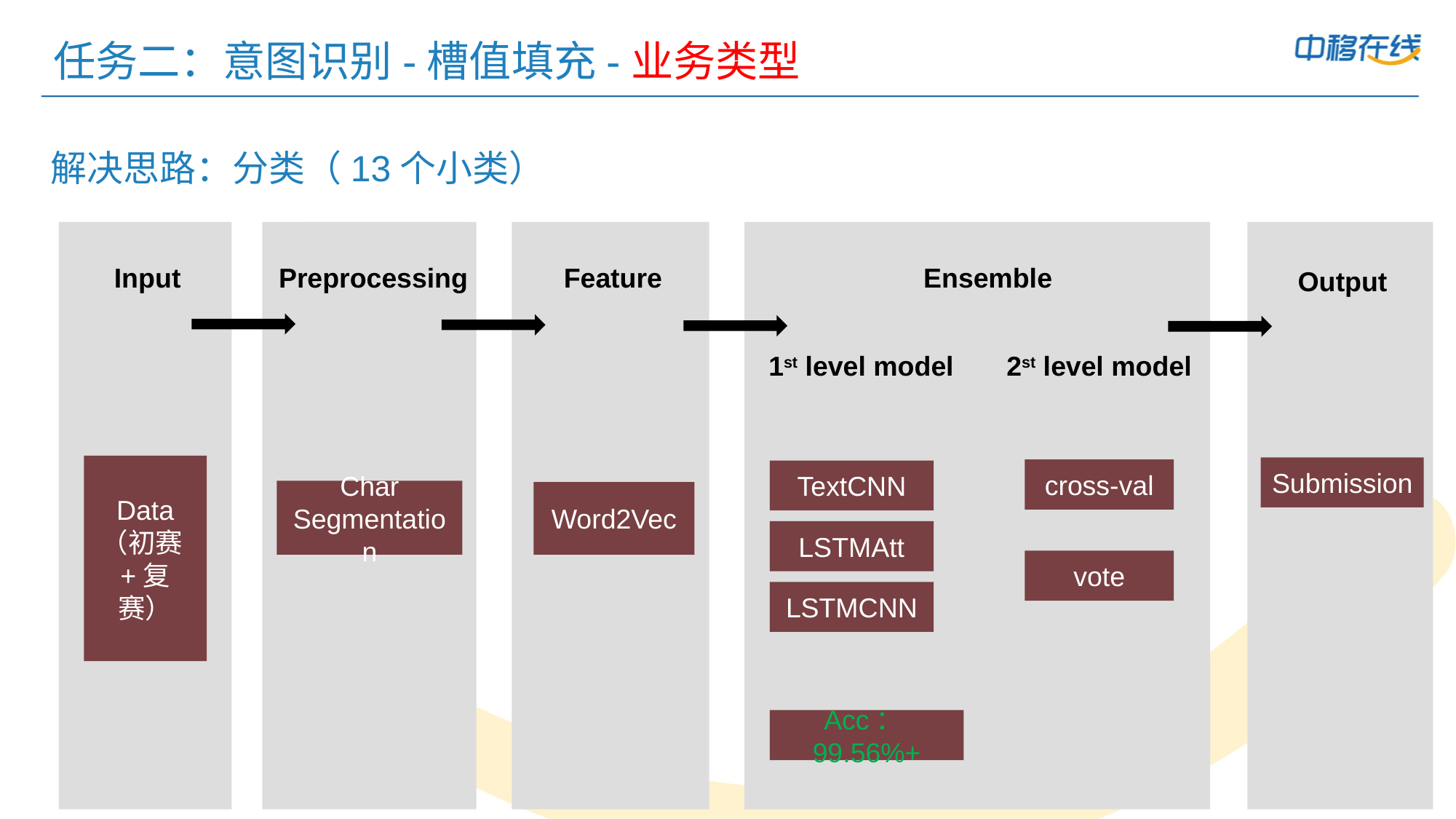

# 任务二：意图识别-槽值填充-业务类型
解决思路：分类（13个小类）

Input
Input
Feature
Ensemble
Preprocessing
Output

1st level model
2st level model
Data
（初赛+复赛）
Data
Submission
cross-val
TextCNN
Char
Segmentation
Word2Vec
LSTMAtt
vote
LSTMCNN
Acc：99.56%+